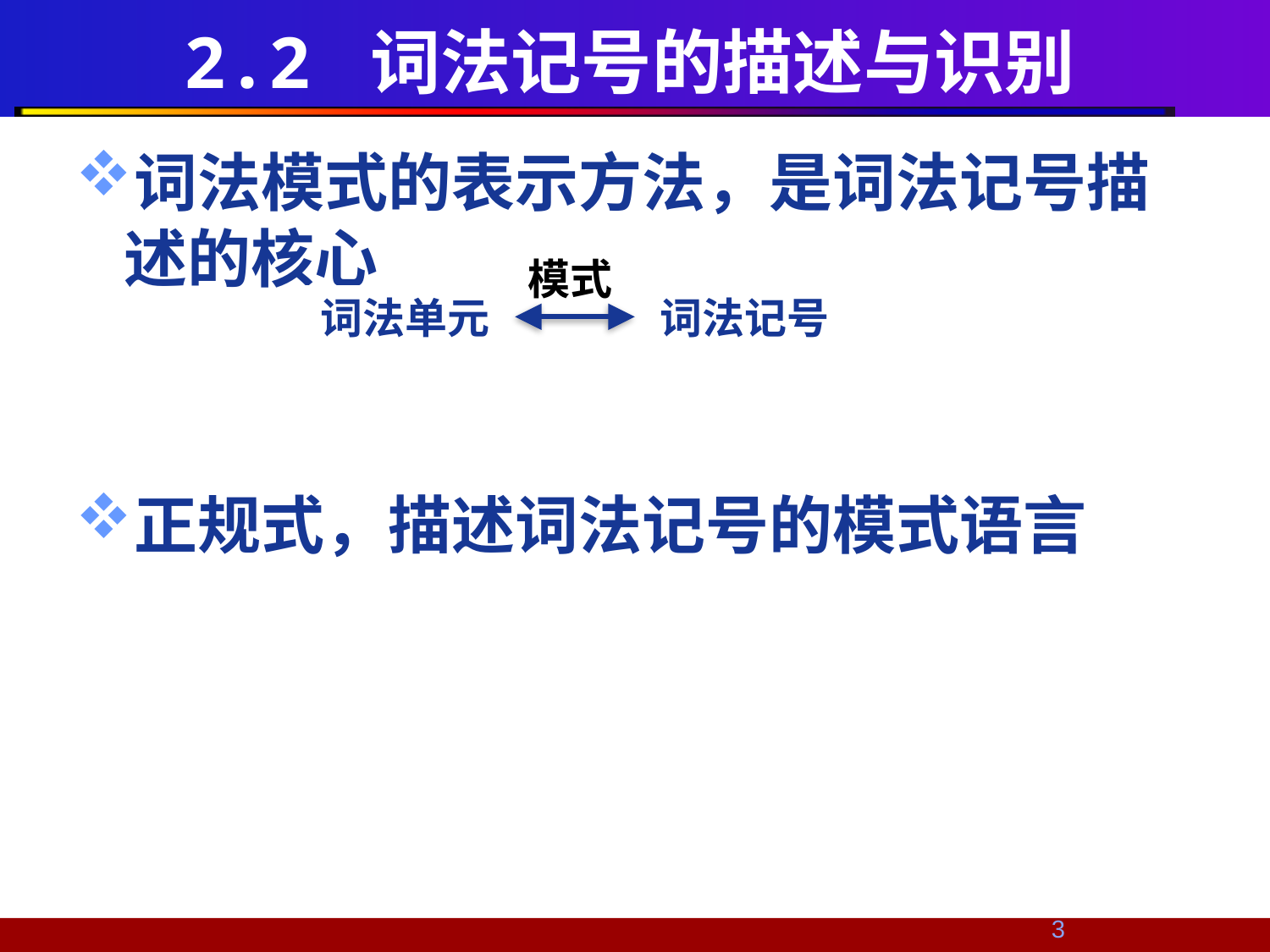

# 2.2 词法记号的描述与识别
词法模式的表示方法，是词法记号描述的核心

正规式，描述词法记号的模式语言
模式
词法单元
词法记号
3